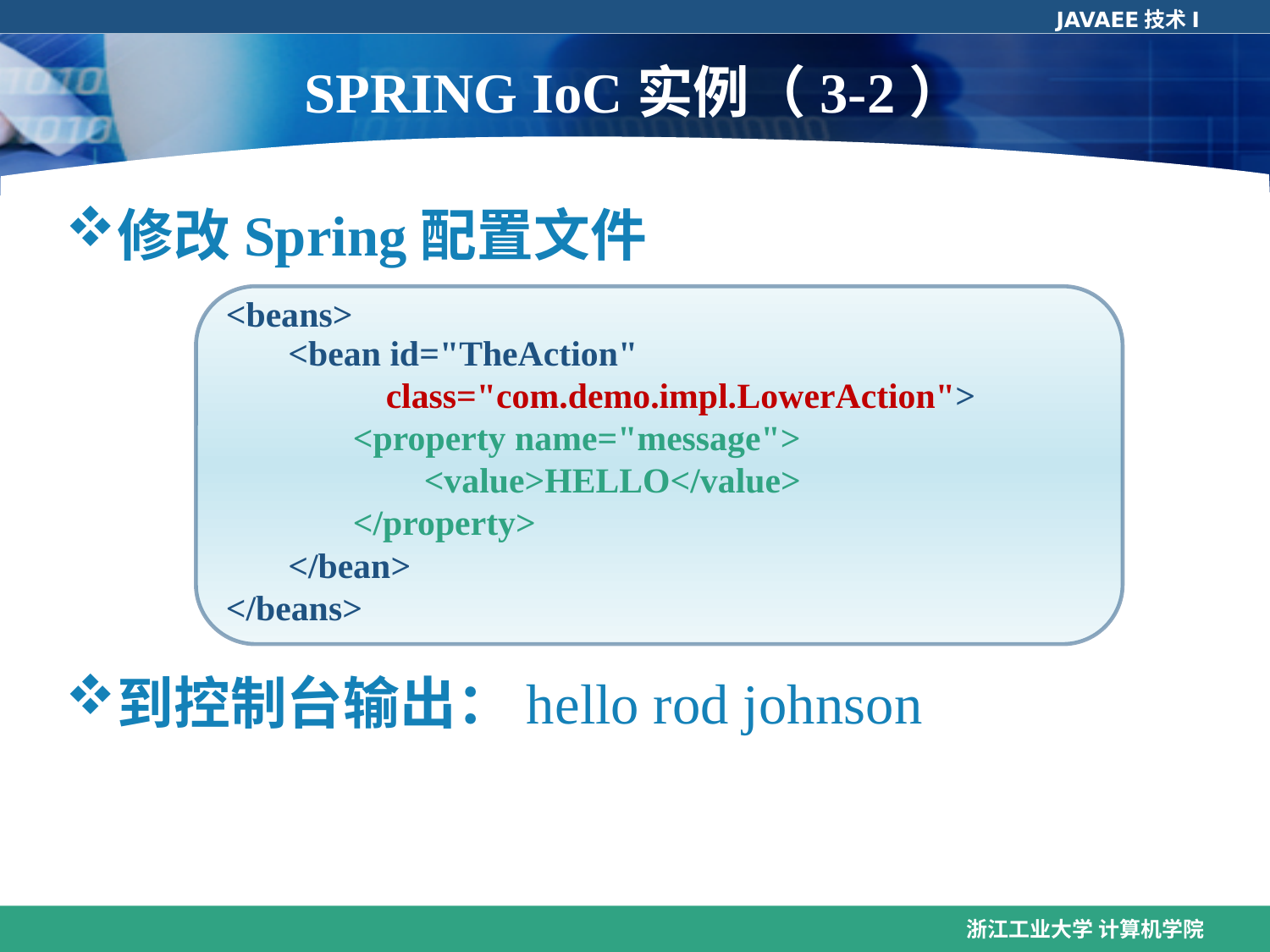

# SPRING IoC实例（3-2）
修改Spring配置文件

到控制台输出：hello rod johnson
<beans>
       <bean id="TheAction"
                  class="com.demo.impl.LowerAction">
	<property name="message">
	        <value>HELLO</value>
	</property>
       </bean>
</beans>